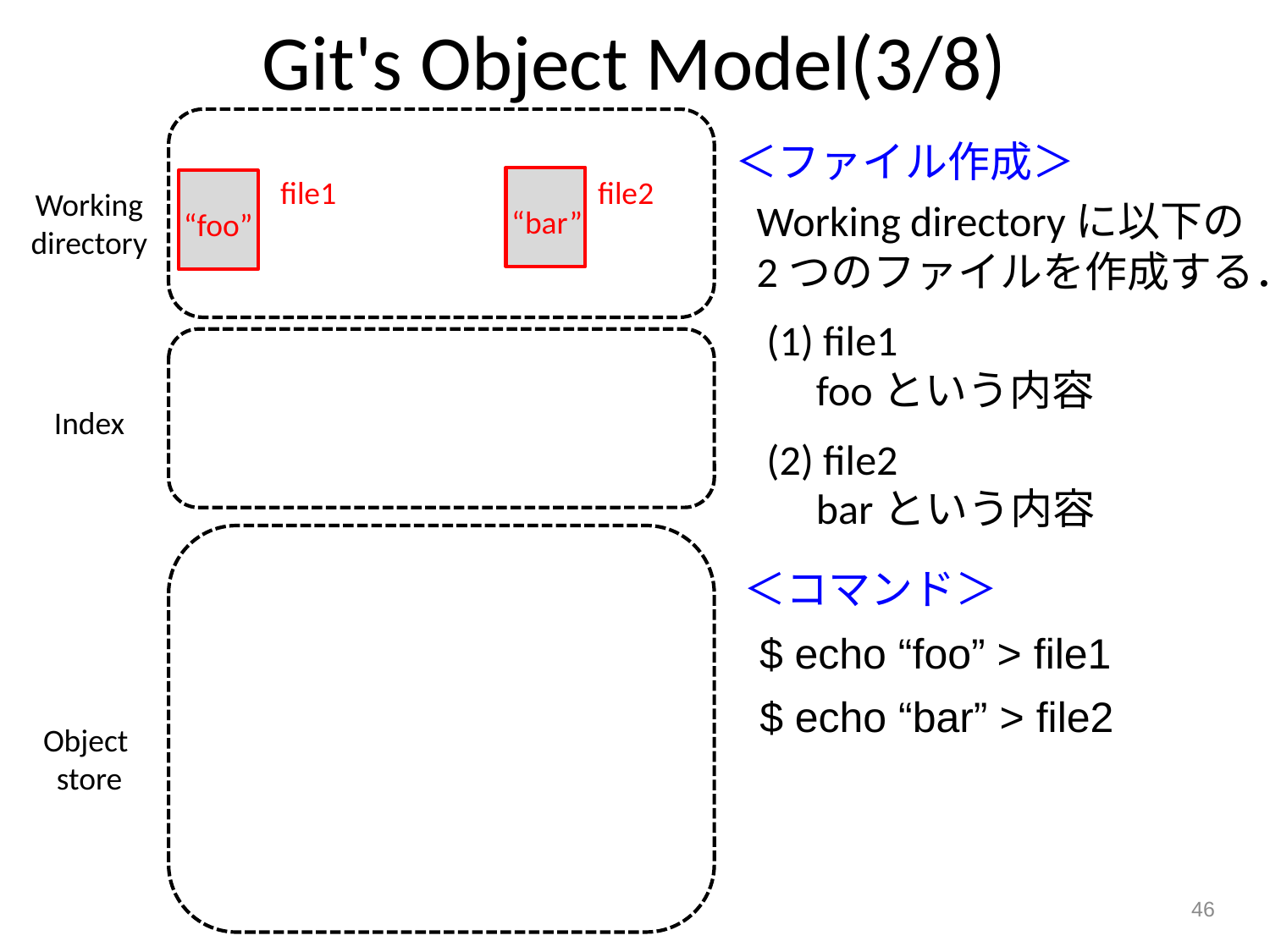

Git's Object Model(3/8)

＜ファイル作成＞
file1
file2

Working
directory
Working directoryに以下の
2つのファイルを作成する．
“bar”
“foo”
(1) file1

fooという内容
Index
(2) file2
barという内容

＜コマンド＞
$ echo “foo” > file1
$ echo “bar” > file2
Object
store
46